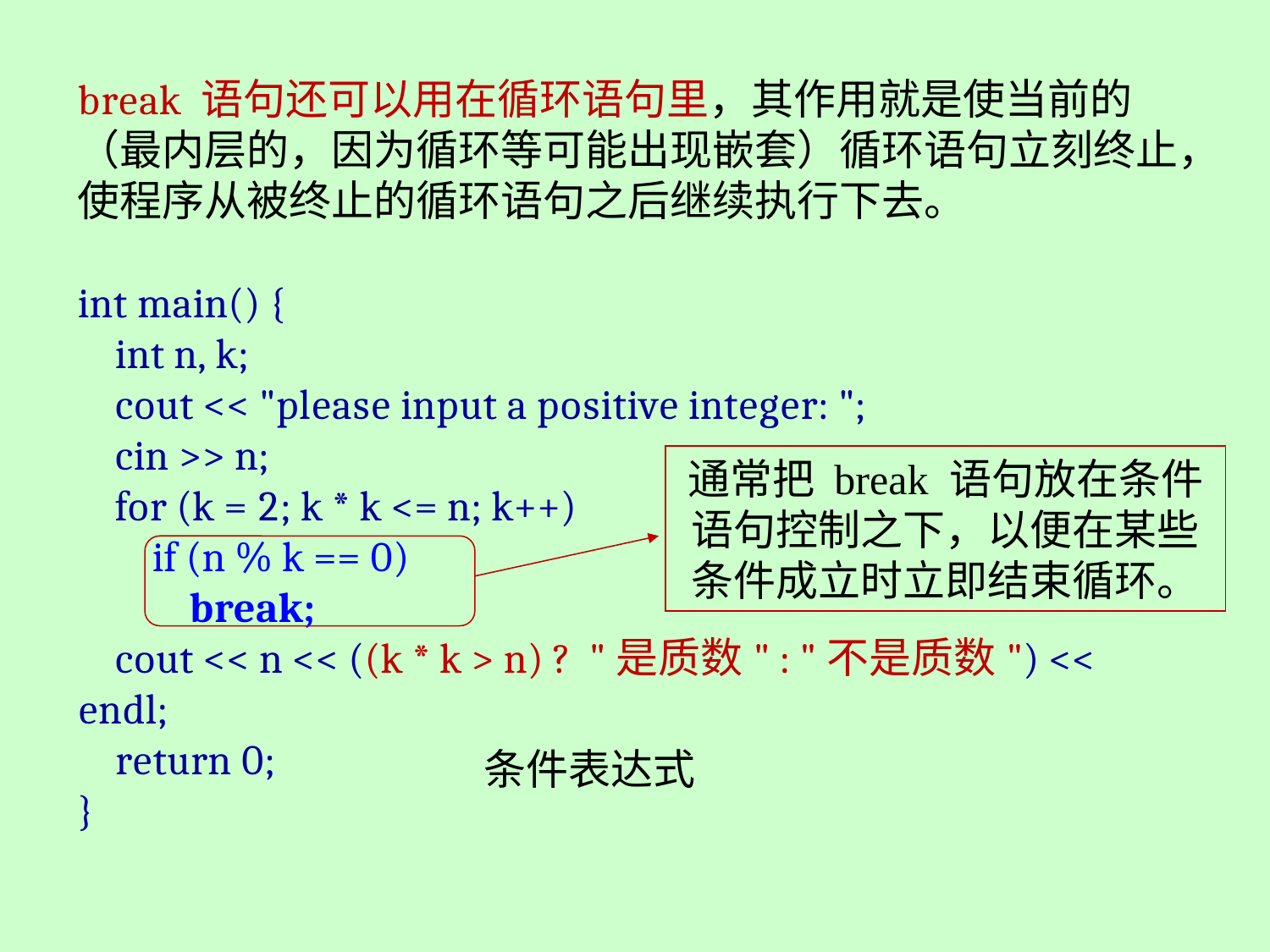

break 语句还可以用在循环语句里，其作用就是使当前的（最内层的，因为循环等可能出现嵌套）循环语句立刻终止，使程序从被终止的循环语句之后继续执行下去。

int main() {
    int n, k;
    cout << "please input a positive integer: ";
    cin >> n;
    for (k = 2; k * k <= n; k++)
        if (n % k == 0)
            break;
    cout << n << ((k * k > n) ?  "是质数" : "不是质数") << endl;
    return 0;
}
通常把 break 语句放在条件语句控制之下，以便在某些条件成立时立即结束循环。

条件表达式
73